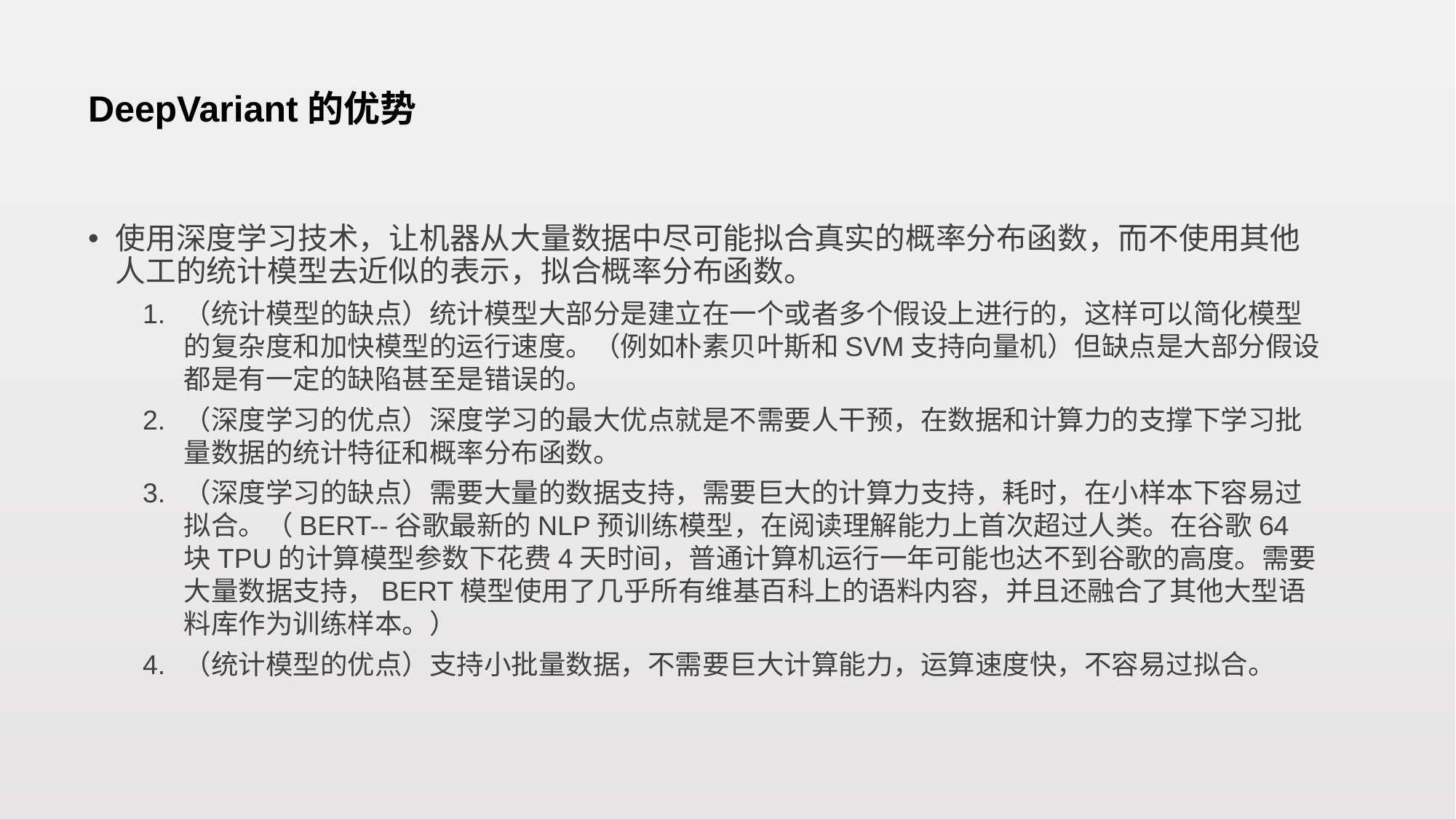

# DeepVariant的优势
使用深度学习技术，让机器从大量数据中尽可能拟合真实的概率分布函数，而不使用其他人工的统计模型去近似的表示，拟合概率分布函数。
（统计模型的缺点）统计模型大部分是建立在一个或者多个假设上进行的，这样可以简化模型的复杂度和加快模型的运行速度。（例如朴素贝叶斯和SVM支持向量机）但缺点是大部分假设都是有一定的缺陷甚至是错误的。
（深度学习的优点）深度学习的最大优点就是不需要人干预，在数据和计算力的支撑下学习批量数据的统计特征和概率分布函数。
（深度学习的缺点）需要大量的数据支持，需要巨大的计算力支持，耗时，在小样本下容易过拟合。（BERT--谷歌最新的NLP预训练模型，在阅读理解能力上首次超过人类。在谷歌64块TPU的计算模型参数下花费4天时间，普通计算机运行一年可能也达不到谷歌的高度。需要大量数据支持，BERT模型使用了几乎所有维基百科上的语料内容，并且还融合了其他大型语料库作为训练样本。）
（统计模型的优点）支持小批量数据，不需要巨大计算能力，运算速度快，不容易过拟合。